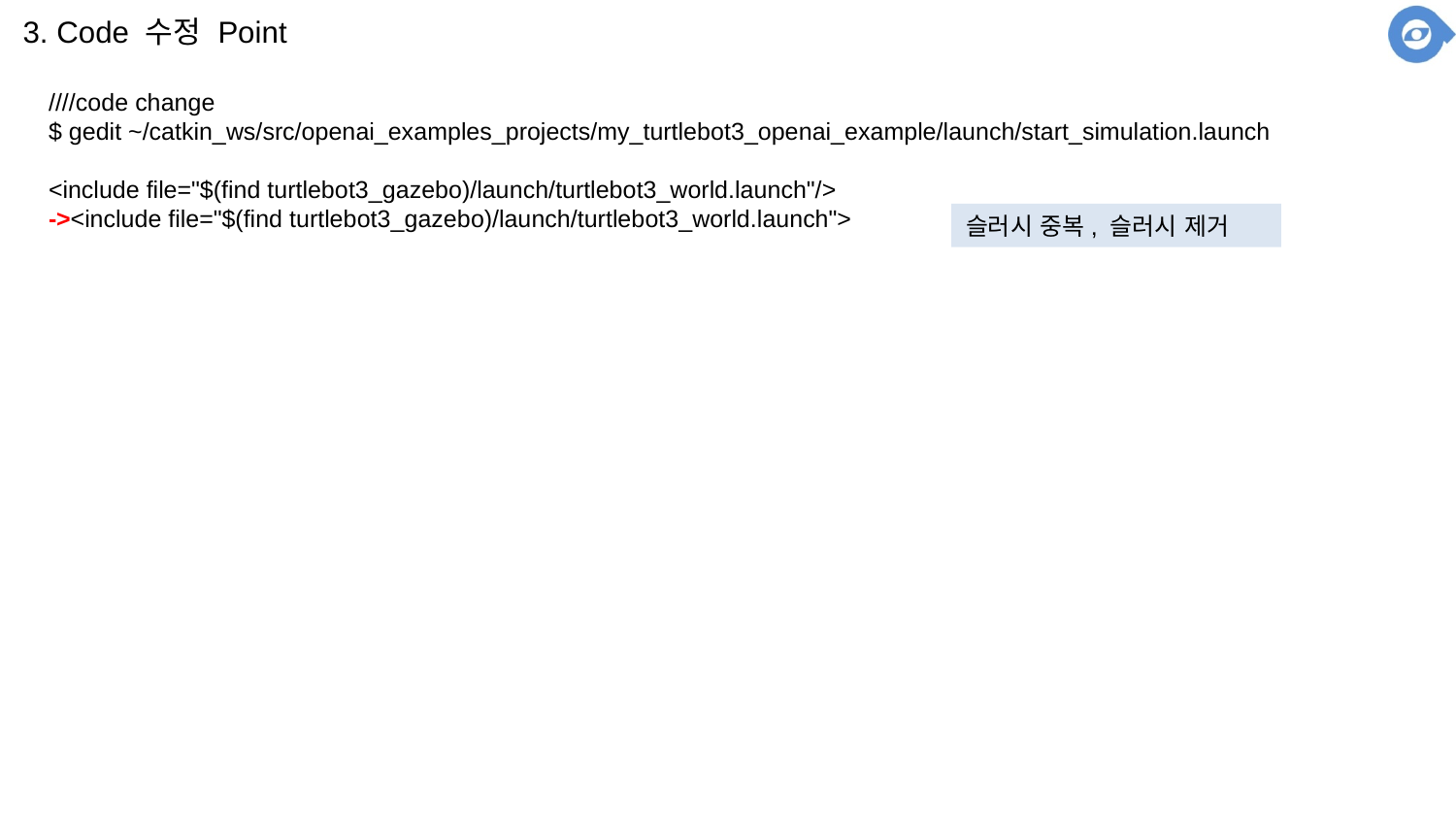

3. Code 수정 Point
////code change
$ gedit ~/catkin_ws/src/openai_examples_projects/my_turtlebot3_openai_example/launch/start_simulation.launch

<include file="$(find turtlebot3_gazebo)/launch/turtlebot3_world.launch"/>
-><include file="$(find turtlebot3_gazebo)/launch/turtlebot3_world.launch">
​
슬러시 중복, 슬러시 제거